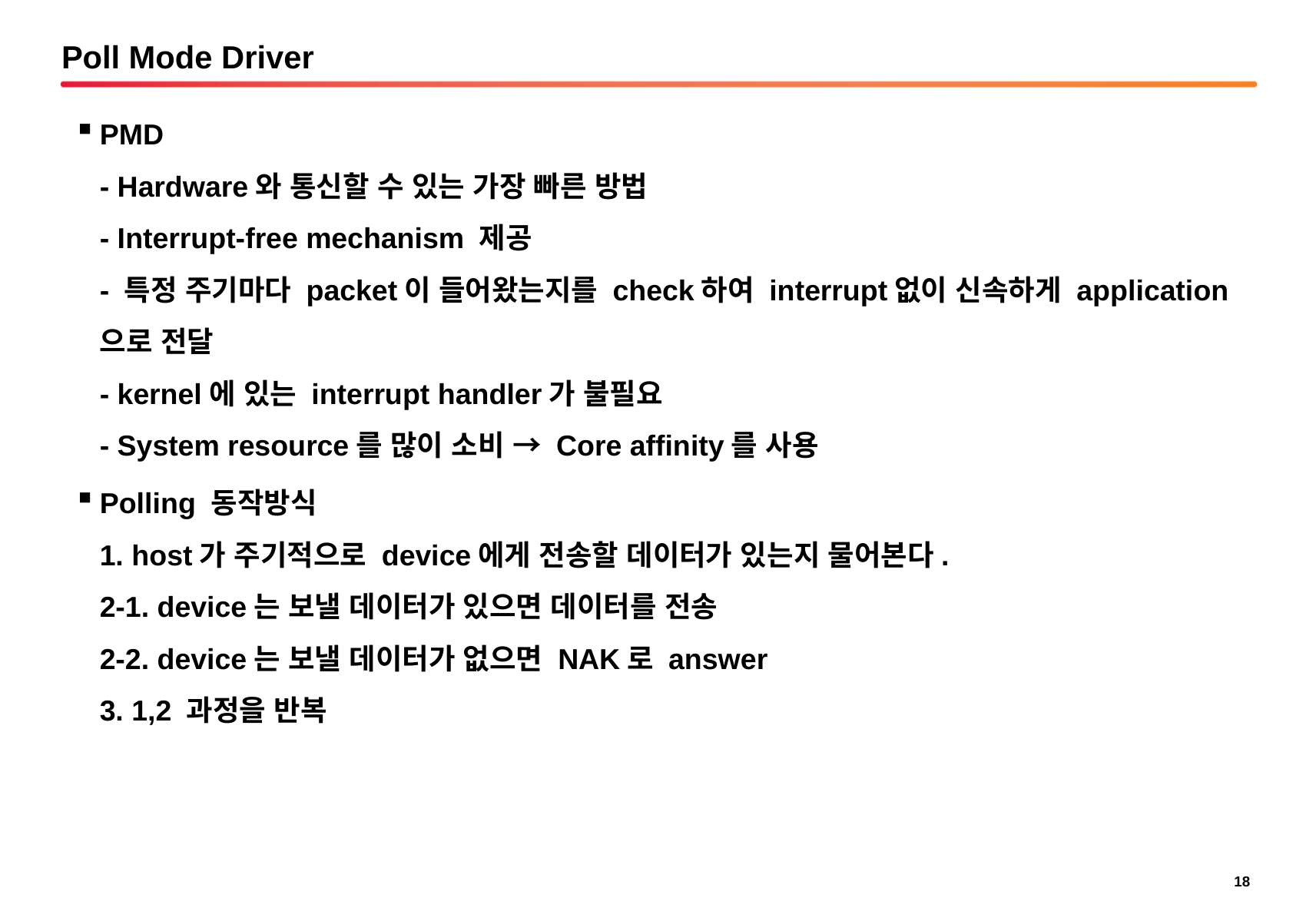

# Poll Mode Driver
PMD
- Hardware와 통신할 수 있는 가장 빠른 방법
- Interrupt-free mechanism 제공
- 특정 주기마다 packet이 들어왔는지를 check하여 interrupt없이 신속하게 application으로 전달
- kernel에 있는 interrupt handler가 불필요
- System resource를 많이 소비 → Core affinity를 사용
Polling 동작방식
1. host가 주기적으로 device에게 전송할 데이터가 있는지 물어본다.
2-1. device는 보낼 데이터가 있으면 데이터를 전송
2-2. device는 보낼 데이터가 없으면 NAK로 answer
3. 1,2 과정을 반복